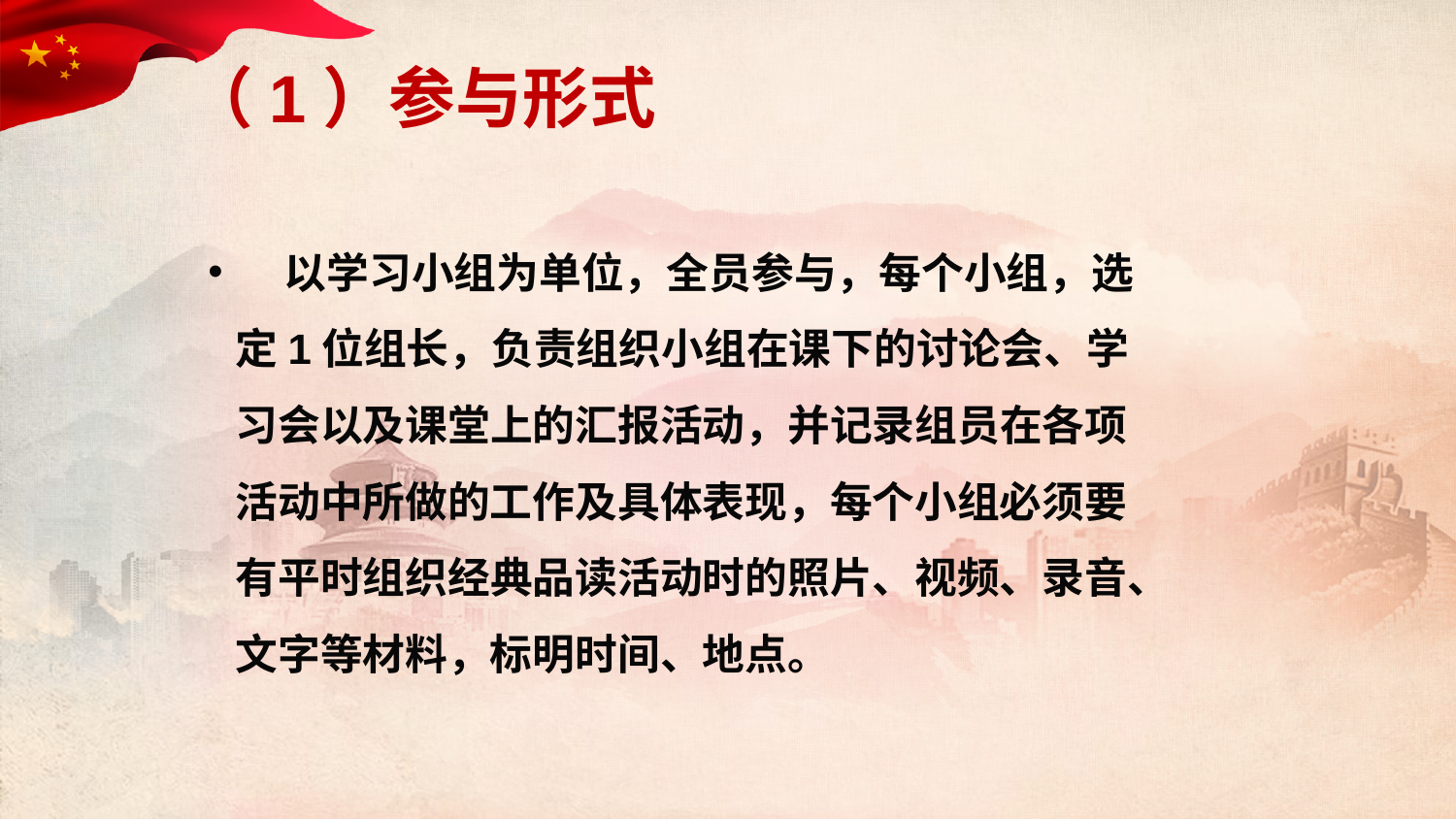

# （1）参与形式

    以学习小组为单位，全员参与，每个小组，选定1位组长，负责组织小组在课下的讨论会、学习会以及课堂上的汇报活动，并记录组员在各项活动中所做的工作及具体表现，每个小组必须要有平时组织经典品读活动时的照片、视频、录音、文字等材料，标明时间、地点。